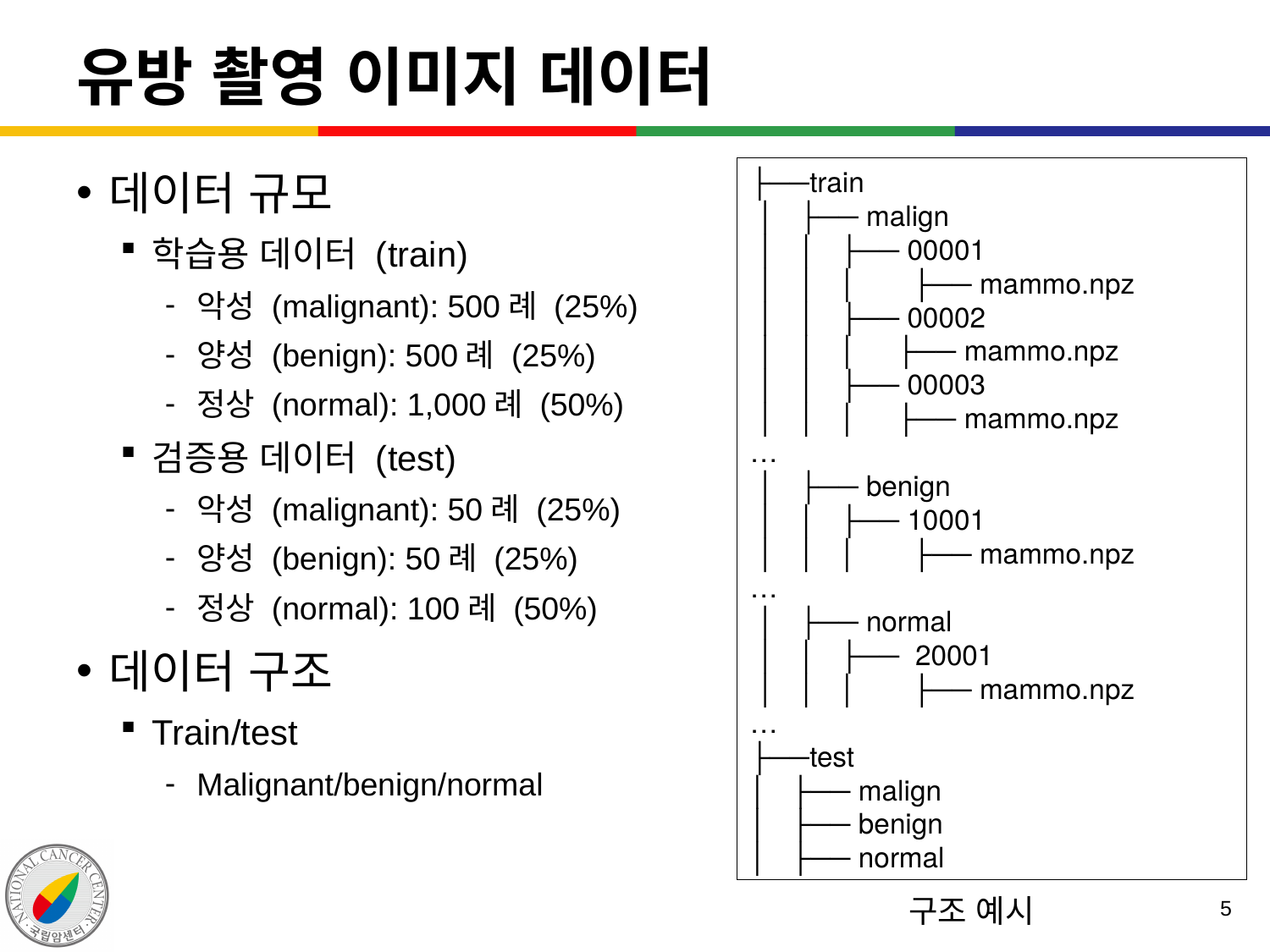

# 유방 촬영 이미지 데이터
데이터 규모
학습용 데이터 (train)
악성 (malignant): 500례 (25%)
양성 (benign): 500례 (25%)
정상 (normal): 1,000례 (50%)
검증용 데이터 (test)
악성 (malignant): 50례 (25%)
양성 (benign): 50례 (25%)
정상 (normal): 100례 (50%)
데이터 구조
Train/test
Malignant/benign/normal

├──train
 │   ├── malign
 │   │   ├── 00001
 │   │   │       ├── mammo.npz
 │   │   ├── 00002
 │   │   │     ├── mammo.npz
 │   │   ├── 00003
 │   │   │     ├── mammo.npz
…
 │   ├── benign
 │   │   ├── 10001
 │   │   │       ├── mammo.npz
…
 │   ├── normal
 │   │   ├──  20001
 │   │   │       ├── mammo.npz
…
├──test
│   ├── malign
│   ├── benign
│   ├── normal
5
구조 예시